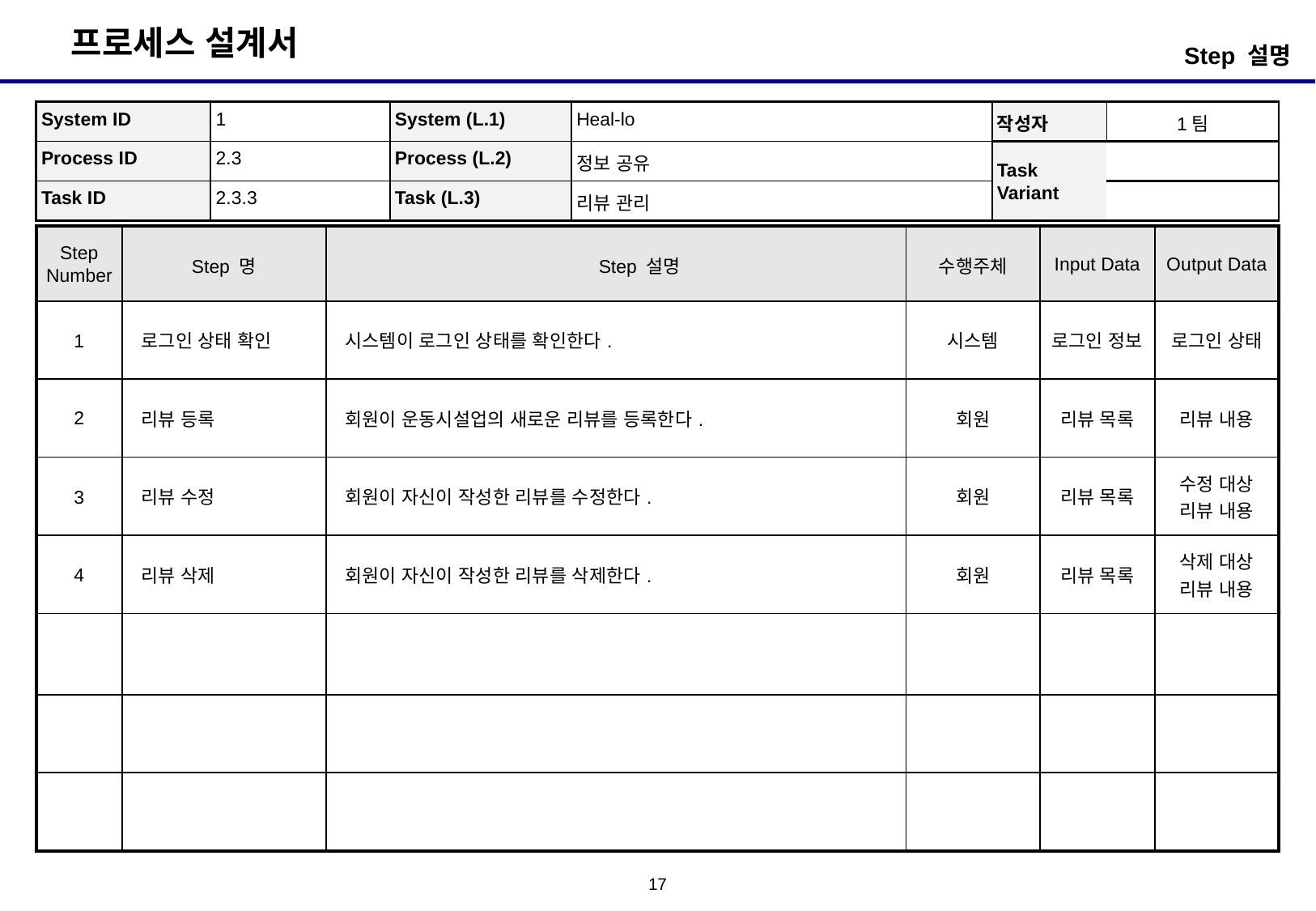

Step 설명
| System ID | 1 | System (L.1) | Heal-lo | 작성자 | 1팀 |
| --- | --- | --- | --- | --- | --- |
| Process ID | 2.3 | Process (L.2) | 정보 공유 | Task Variant |  |
| Task ID | 2.3.3 | Task (L.3) | 리뷰 관리 |  |  |
| Step Number | Step 명 | Step 설명 | 수행주체 | Input Data | Output Data |
| --- | --- | --- | --- | --- | --- |
| 1 | 로그인 상태 확인 | 시스템이 로그인 상태를 확인한다. | 시스템 | 로그인 정보 | 로그인 상태 |
| 2 | 리뷰 등록 | 회원이 운동시설업의 새로운 리뷰를 등록한다. | 회원 | 리뷰 목록 | 리뷰 내용 |
| 3 | 리뷰 수정 | 회원이 자신이 작성한 리뷰를 수정한다. | 회원 | 리뷰 목록 | 수정 대상 리뷰 내용 |
| 4 | 리뷰 삭제 | 회원이 자신이 작성한 리뷰를 삭제한다. | 회원 | 리뷰 목록 | 삭제 대상 리뷰 내용 |
|  |  |  |  |  |  |
|  |  |  |  |  |  |
|  |  |  |  |  |  |